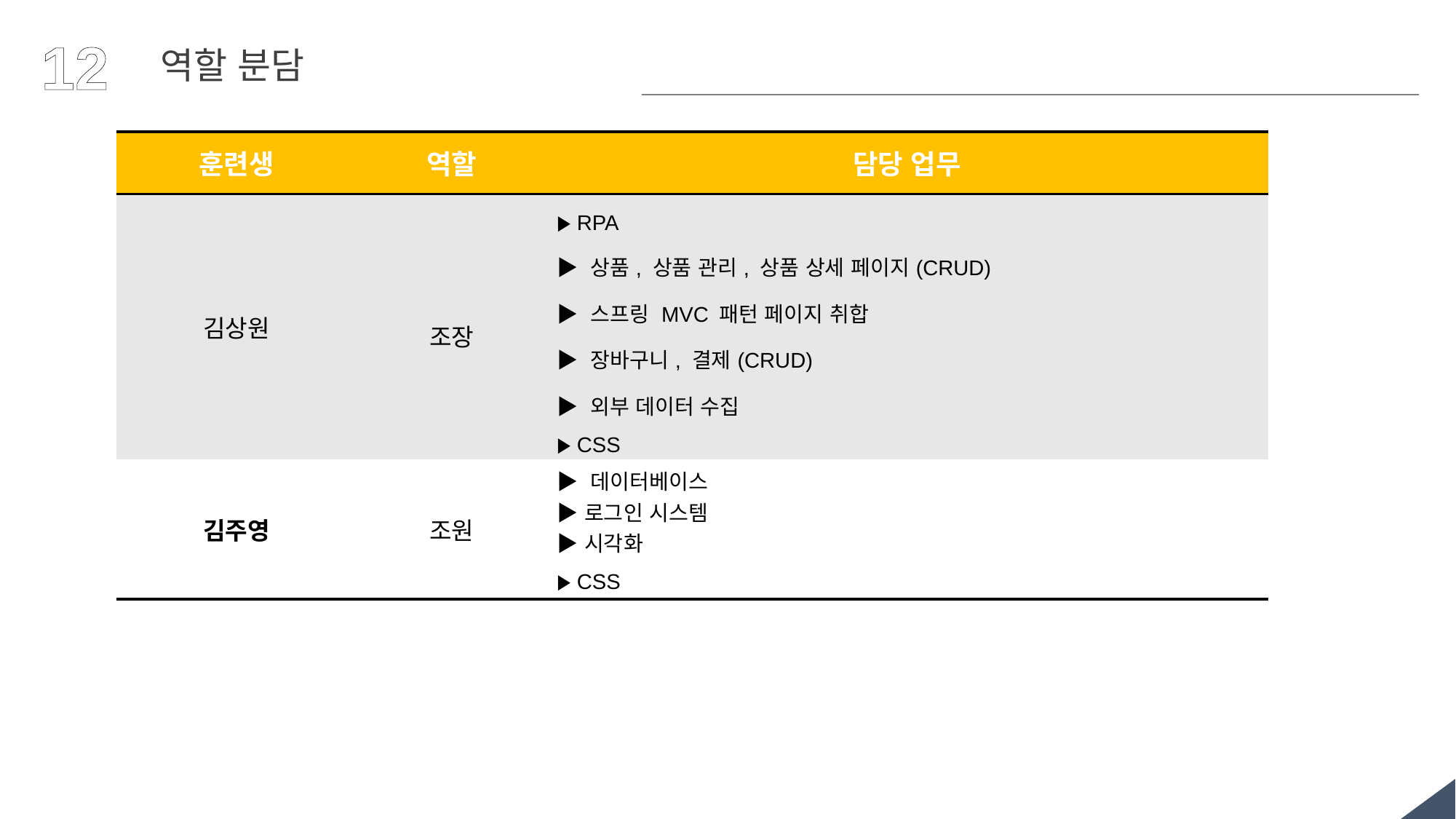

12
조원
역할 분담
| 훈련생 | 역할 | 담당 업무 |
| --- | --- | --- |
| 김상원 | 조장 | ▶ RPA ▶ 상품, 상품 관리, 상품 상세 페이지(CRUD) ▶ 스프링 MVC 패턴 페이지 취합 ▶ 장바구니, 결제(CRUD) ▶ 외부 데이터 수집 ▶ CSS ▶ 웹 퍼블릭 |
| 김주영 | 조원 | ▶ 데이터베이스 ▶로그인 시스템 ▶시각화 ▶ CSS |